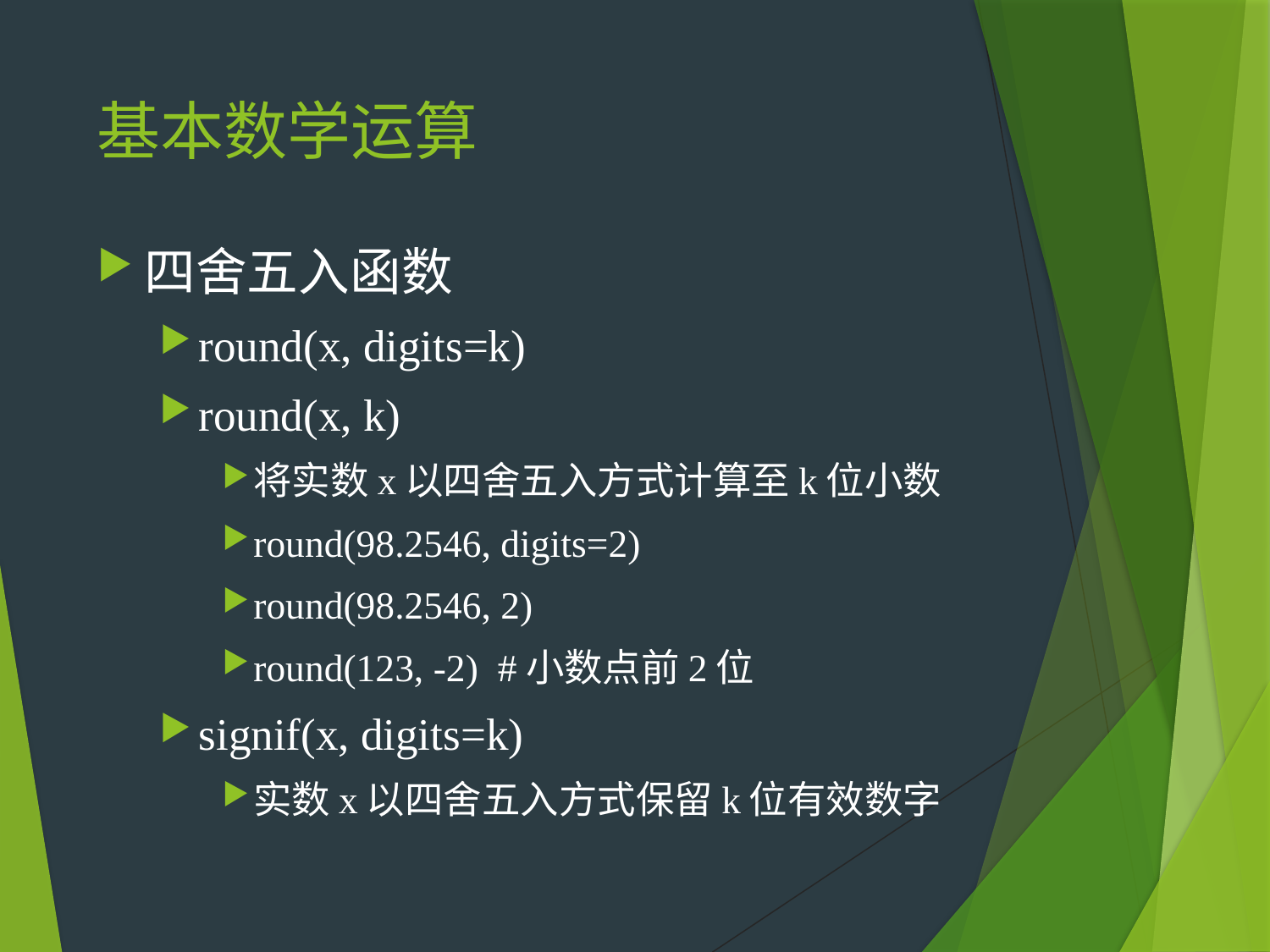

# 基本数学运算
四舍五入函数
round(x, digits=k)
round(x, k)
将实数x以四舍五入方式计算至k位小数
round(98.2546, digits=2)
round(98.2546, 2)
round(123, -2)  #小数点前2位
signif(x, digits=k)
实数x以四舍五入方式保留k位有效数字